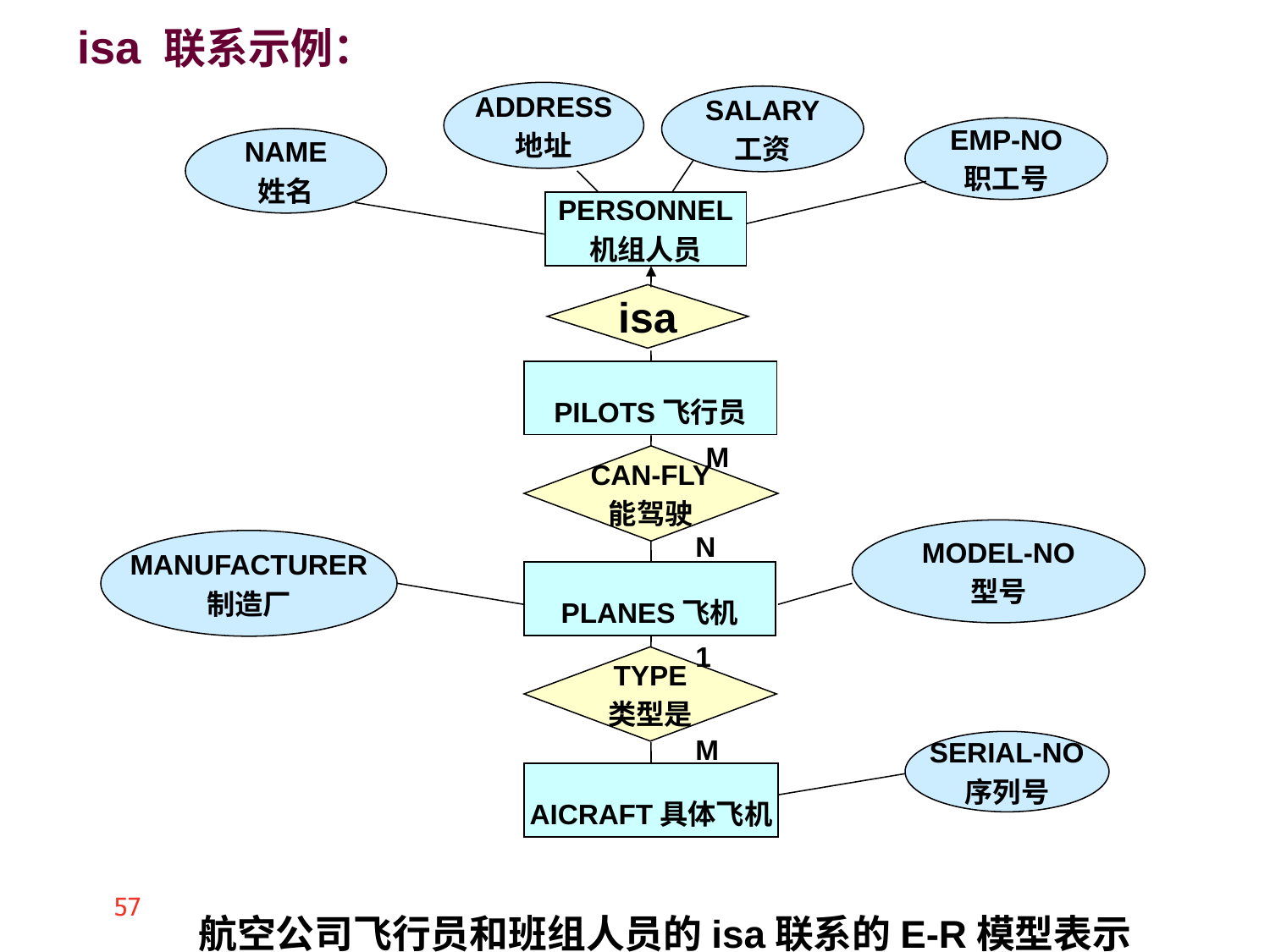

isa 联系示例：

ADDRESS
地址
SALARY
工资
EMP-NO
职工号
NAME
姓名

PERSONNEL
机组人员

isa

PILOTS飞行员
M

CAN-FLY
能驾驶
N
MODEL-NO
型号
MANUFACTURER
制造厂

PLANES飞机

1

TYPE
类型是
M
SERIAL-NO
序列号

AICRAFT具体飞机

航空公司飞行员和班组人员的isa联系的E-R模型表示
57